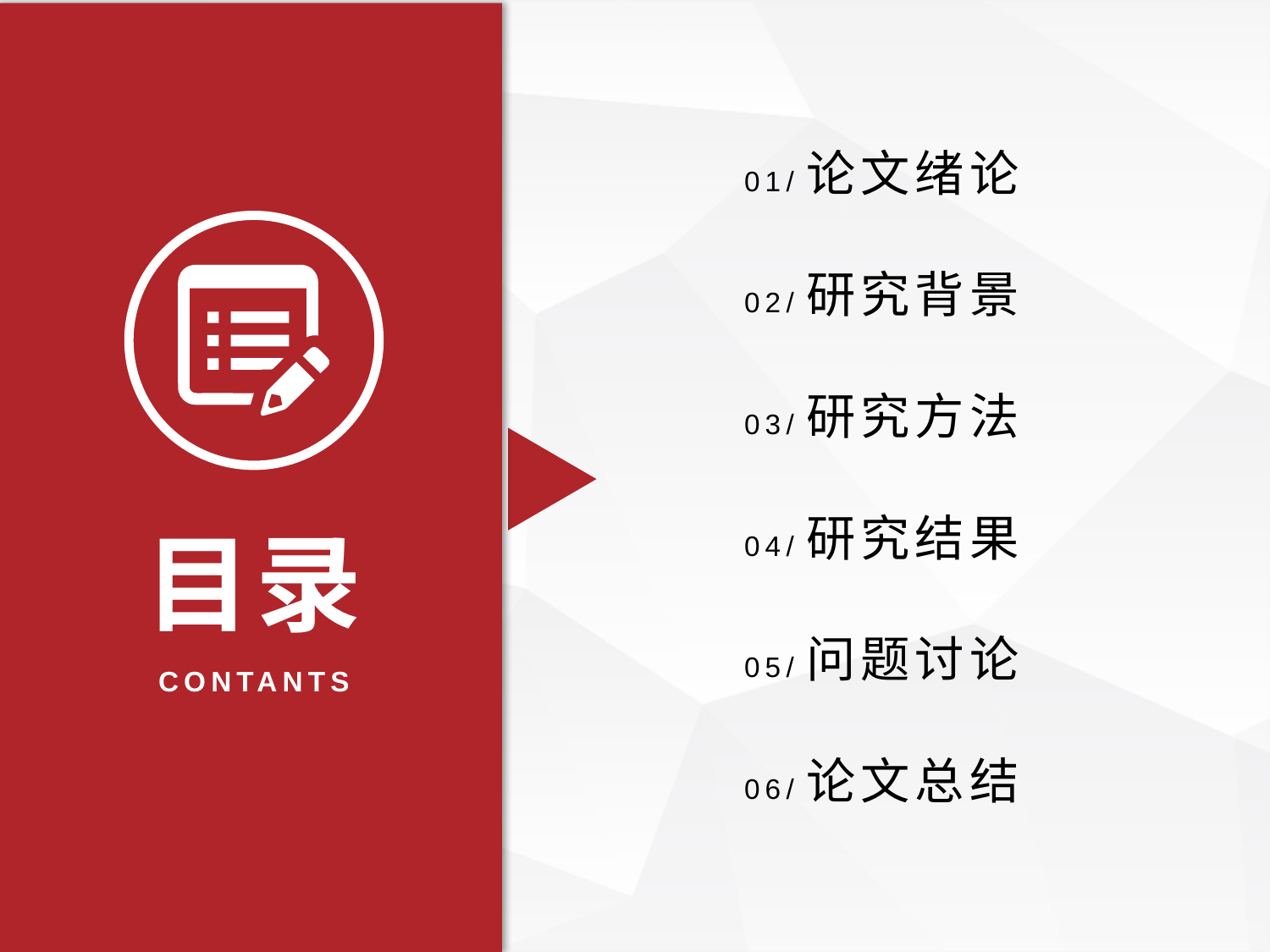

01/论文绪论
02/研究背景
03/研究方法
04/研究结果
05/问题讨论
06/论文总结

目录

CONTANTS